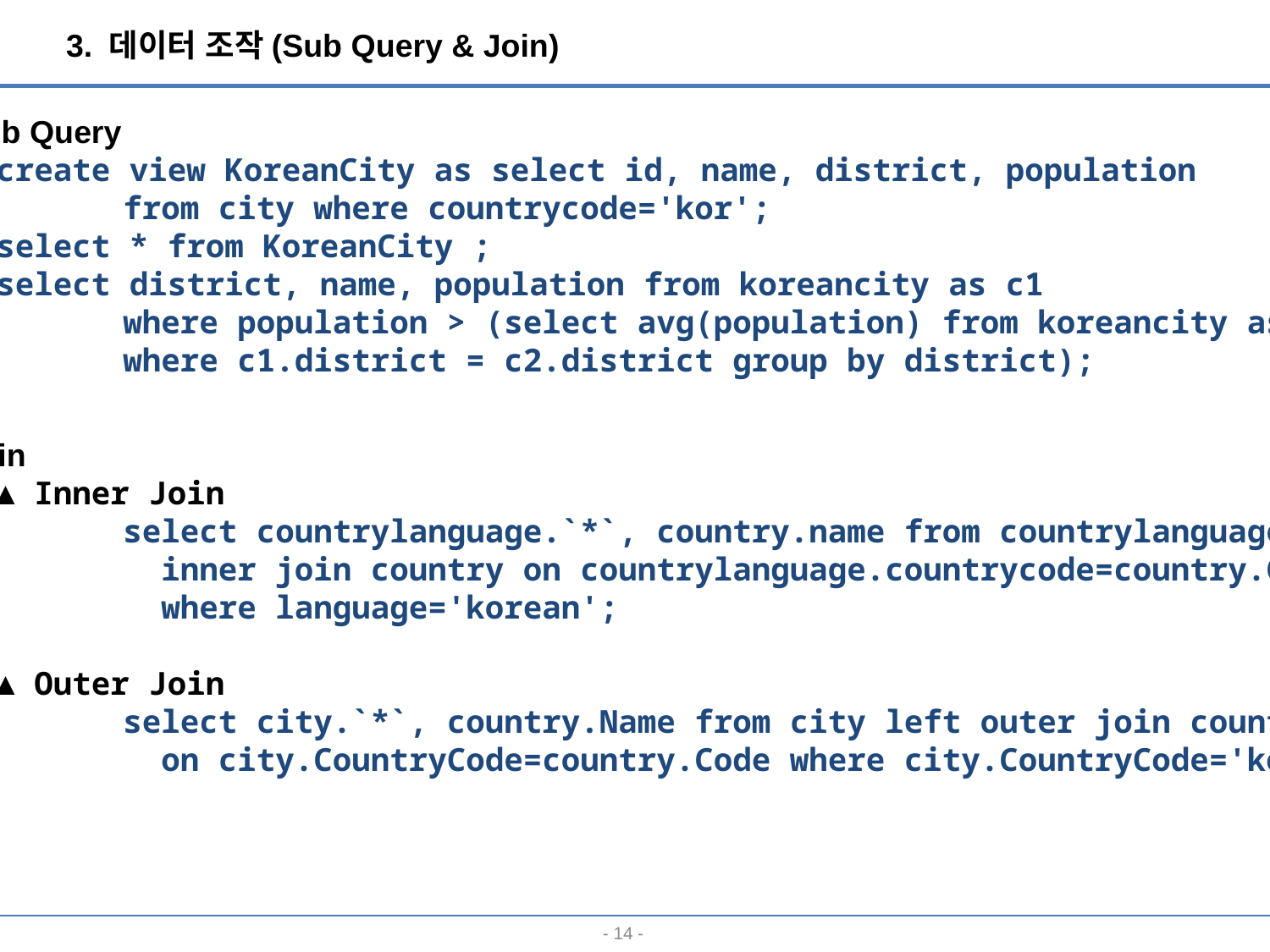

3. 데이터 조작(Sub Query & Join)
■ Sub Query
create view KoreanCity as select id, name, district, population
	from city where countrycode='kor';
select * from KoreanCity ;
select district, name, population from koreancity as c1
	where population > (select avg(population) from koreancity as c2
	where c1.district = c2.district group by district);

■ Join
▲ Inner Join
	select countrylanguage.`*`, country.name from countrylanguage
	  inner join country on countrylanguage.countrycode=country.Code
	  where language='korean';

▲ Outer Join
	select city.`*`, country.Name from city left outer join country
	  on city.CountryCode=country.Code where city.CountryCode='kor';
- 14 -